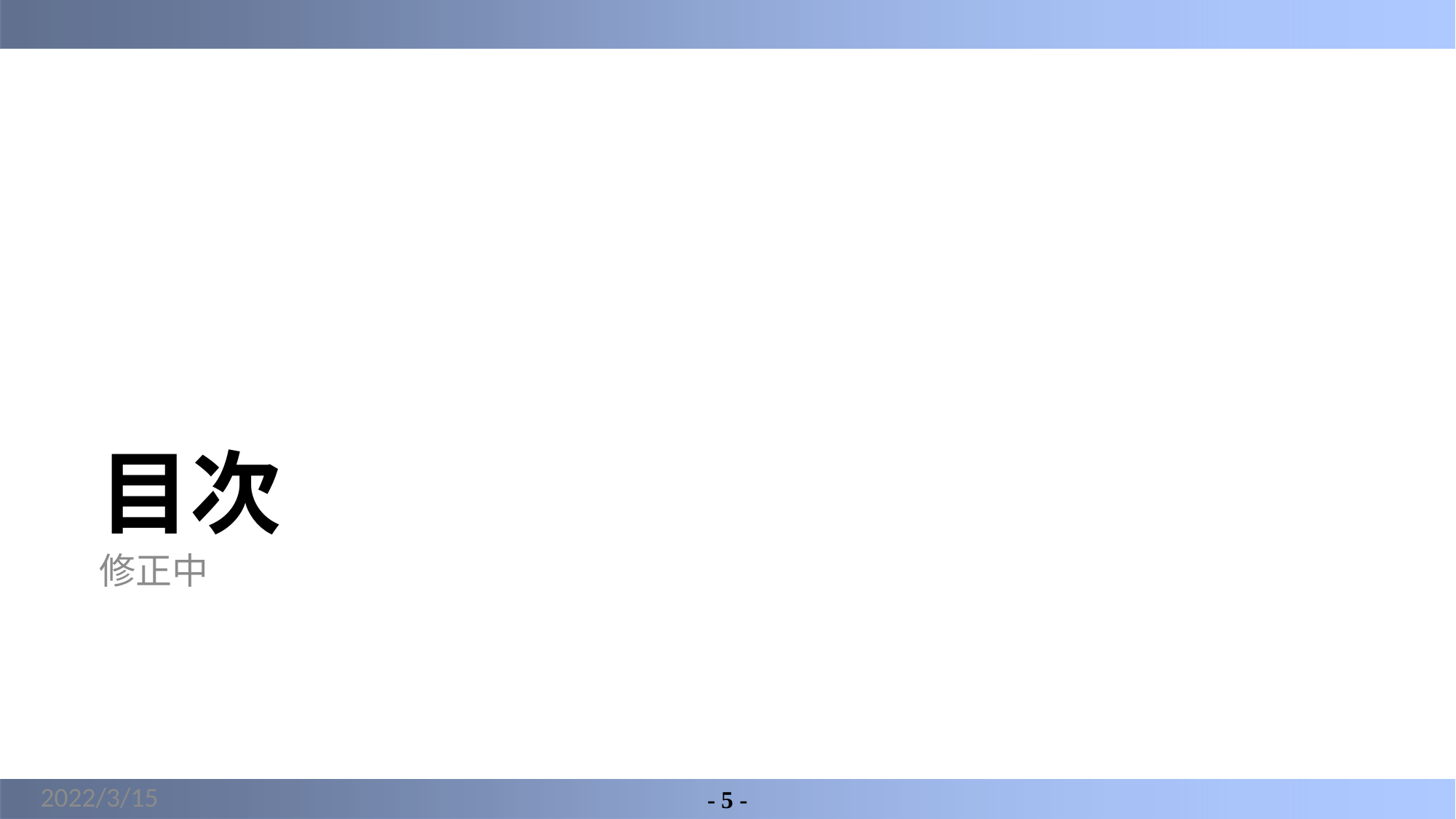

# 目次
修正中
2022/3/15
- 5 -